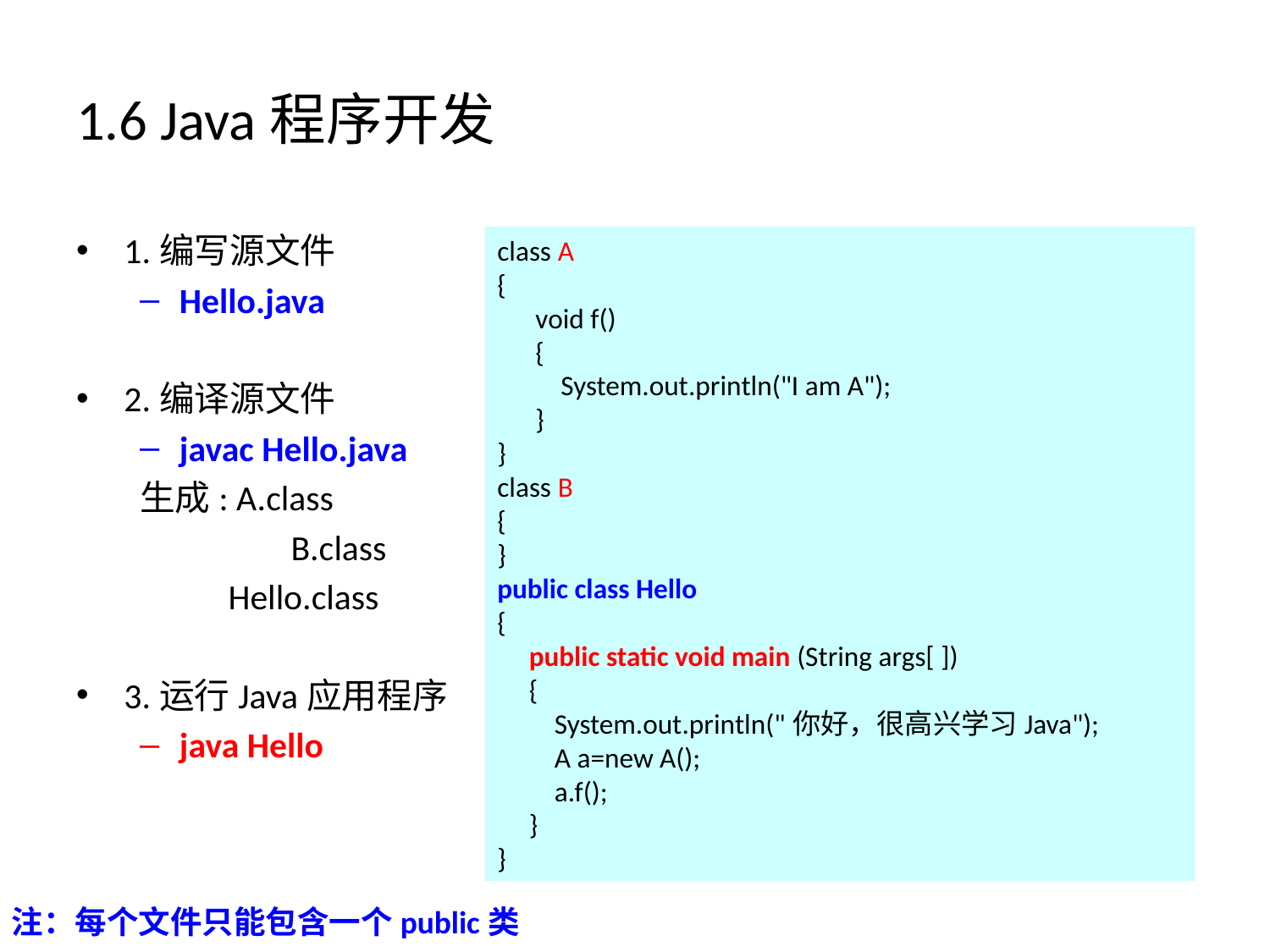

# 1.6 Java程序开发
1.编写源文件
Hello.java

2.编译源文件
javac Hello.java
生成: A.class
	   B.class
           Hello.class

3.运行Java应用程序
java Hello

class A
{
      void f()
      {
          System.out.println("I am A");
      }
}
class B
{
}
public class Hello
{
     public static void main (String args[ ])
     {
         System.out.println("你好，很高兴学习Java");
         A a=new A();
         a.f();
     }
}
注：每个文件只能包含一个public类